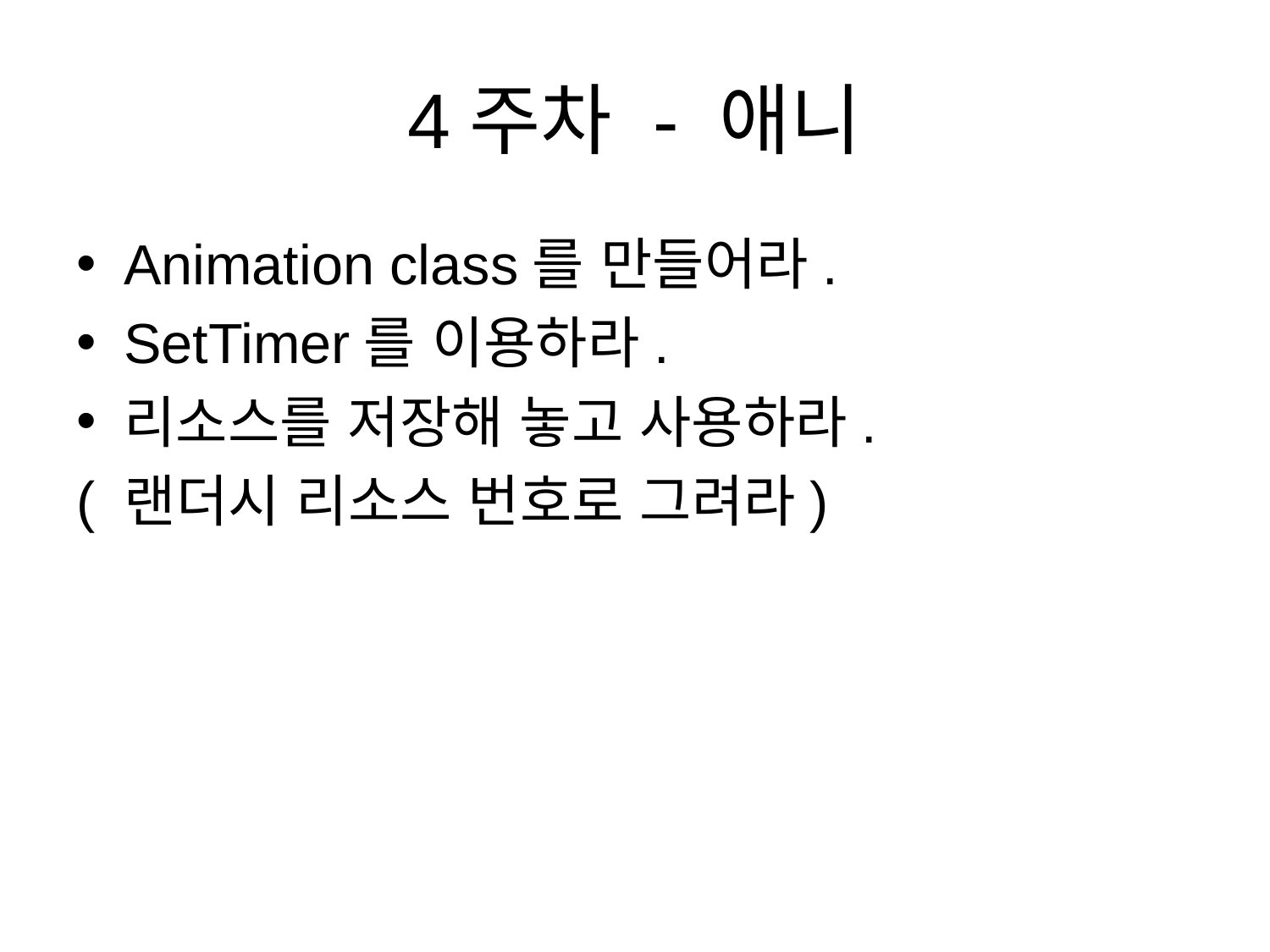

# 4주차 - 애니
Animation class를 만들어라.
SetTimer를 이용하라.
리소스를 저장해 놓고 사용하라.
( 랜더시 리소스 번호로 그려라)